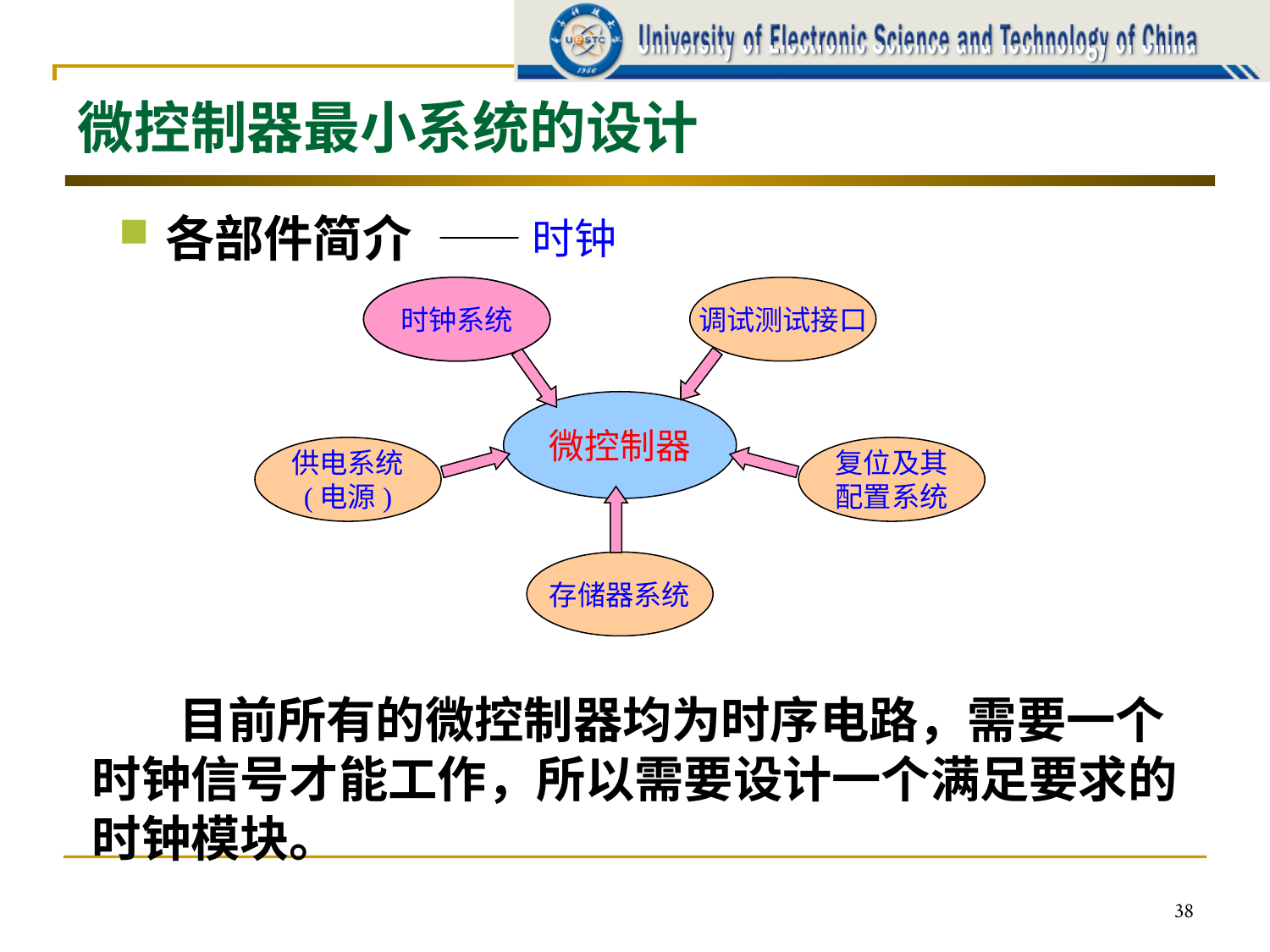

# 微控制器最小系统的设计
各部件简介
——时钟
时钟系统
调试测试接口

微控制器
供电系统
(电源)
复位及其
配置系统

存储器系统
时钟系统
        目前所有的微控制器均为时序电路，需要一个时钟信号才能工作，所以需要设计一个满足要求的时钟模块。
38